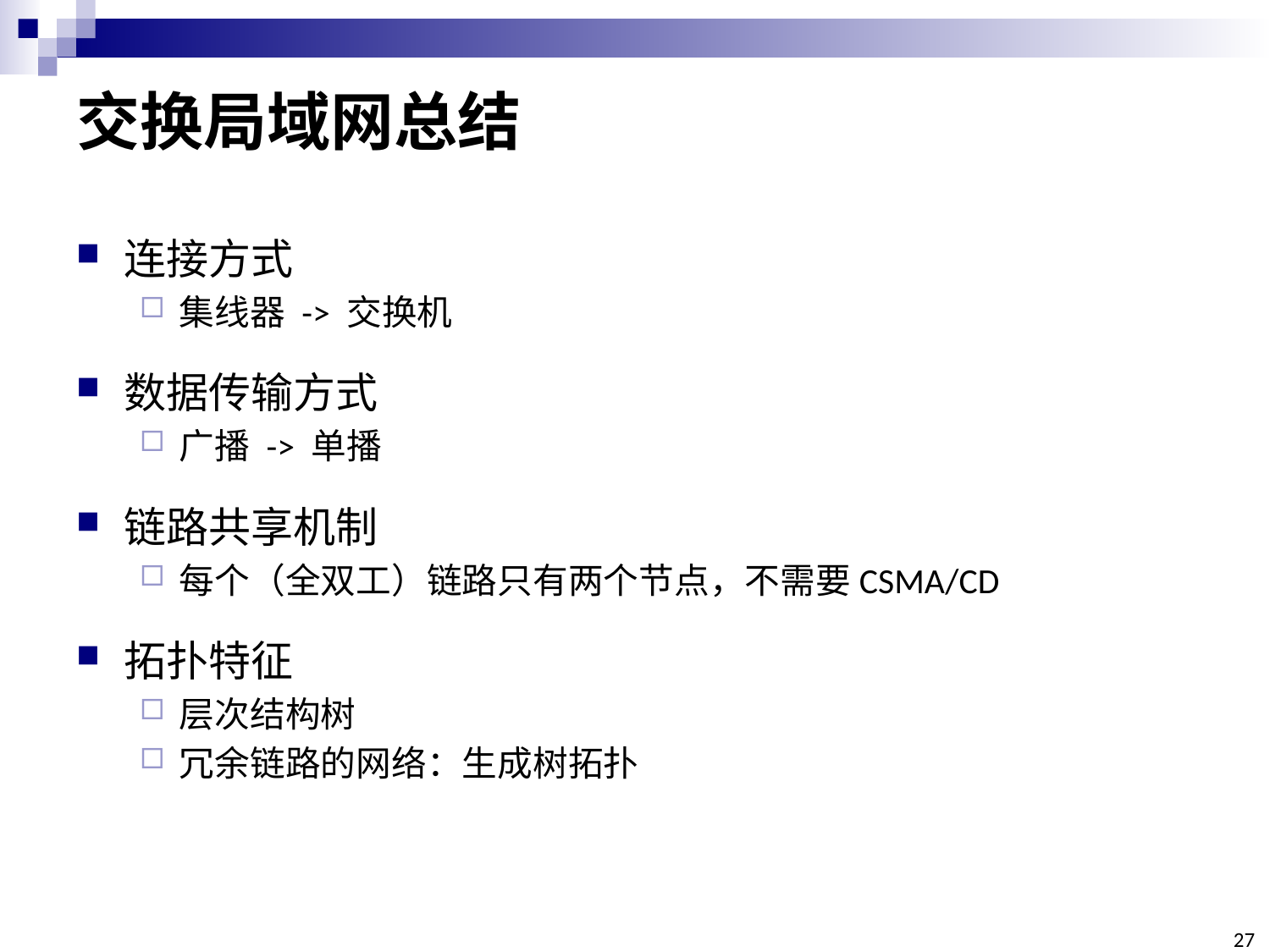

# 交换局域网总结
连接方式
集线器 -> 交换机
数据传输方式
广播 -> 单播
链路共享机制
每个（全双工）链路只有两个节点，不需要CSMA/CD
拓扑特征
层次结构树
冗余链路的网络：生成树拓扑
27